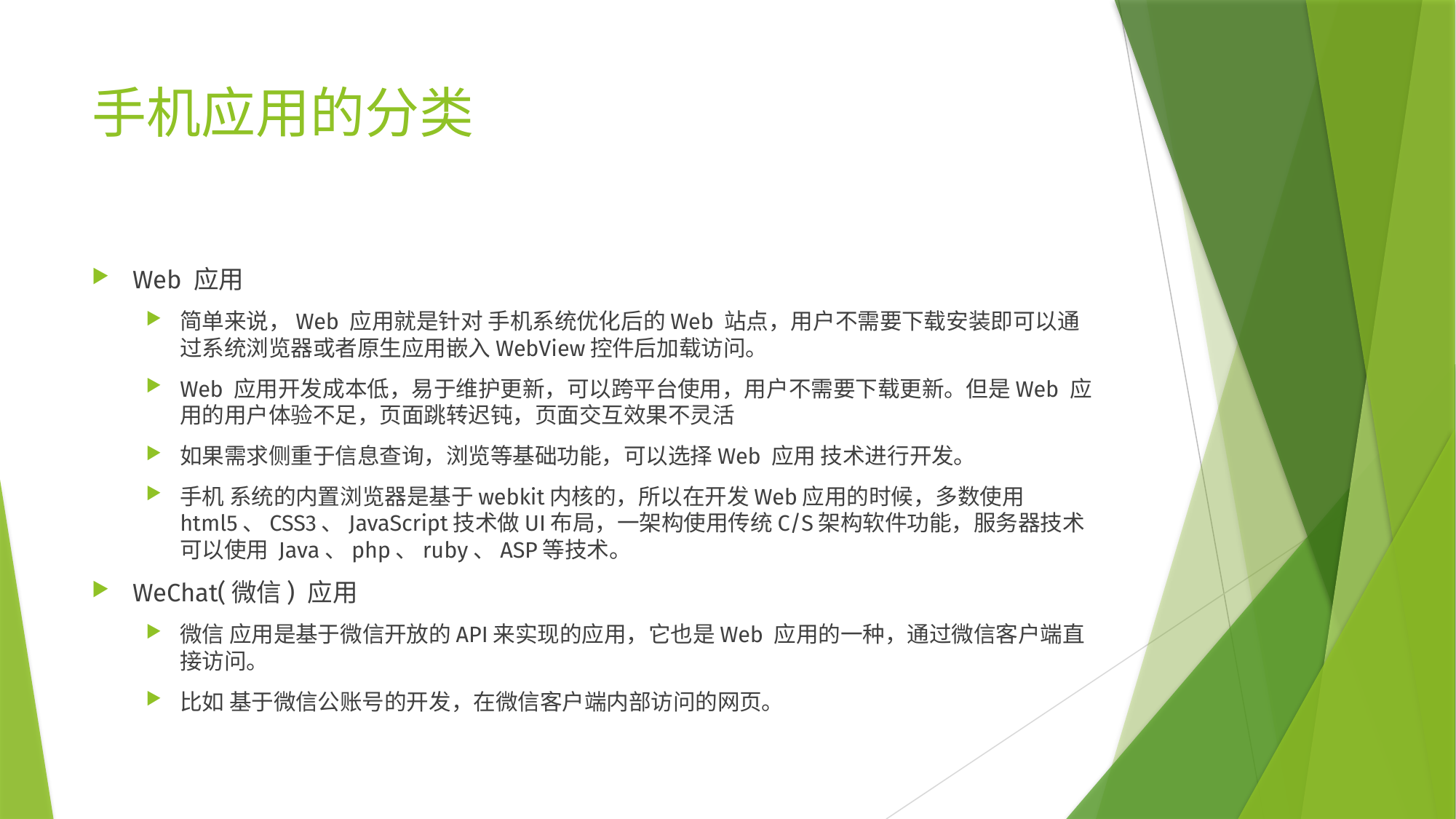

# 手机应用的分类
Web 应用
简单来说，Web 应用就是针对 手机系统优化后的Web 站点，用户不需要下载安装即可以通过系统浏览器或者原生应用嵌入WebView控件后加载访问。
Web 应用开发成本低，易于维护更新，可以跨平台使用，用户不需要下载更新。但是Web 应用的用户体验不足，页面跳转迟钝，页面交互效果不灵活
如果需求侧重于信息查询，浏览等基础功能，可以选择Web 应用 技术进行开发。
手机 系统的内置浏览器是基于webkit内核的，所以在开发Web应用的时候，多数使用html5、CSS3、JavaScript技术做UI布局，一架构使用传统C/S架构软件功能，服务器技术可以使用 Java、php、ruby、ASP等技术。
WeChat(微信) 应用
微信 应用是基于微信开放的API来实现的应用，它也是Web 应用的一种，通过微信客户端直接访问。
比如 基于微信公账号的开发，在微信客户端内部访问的网页。